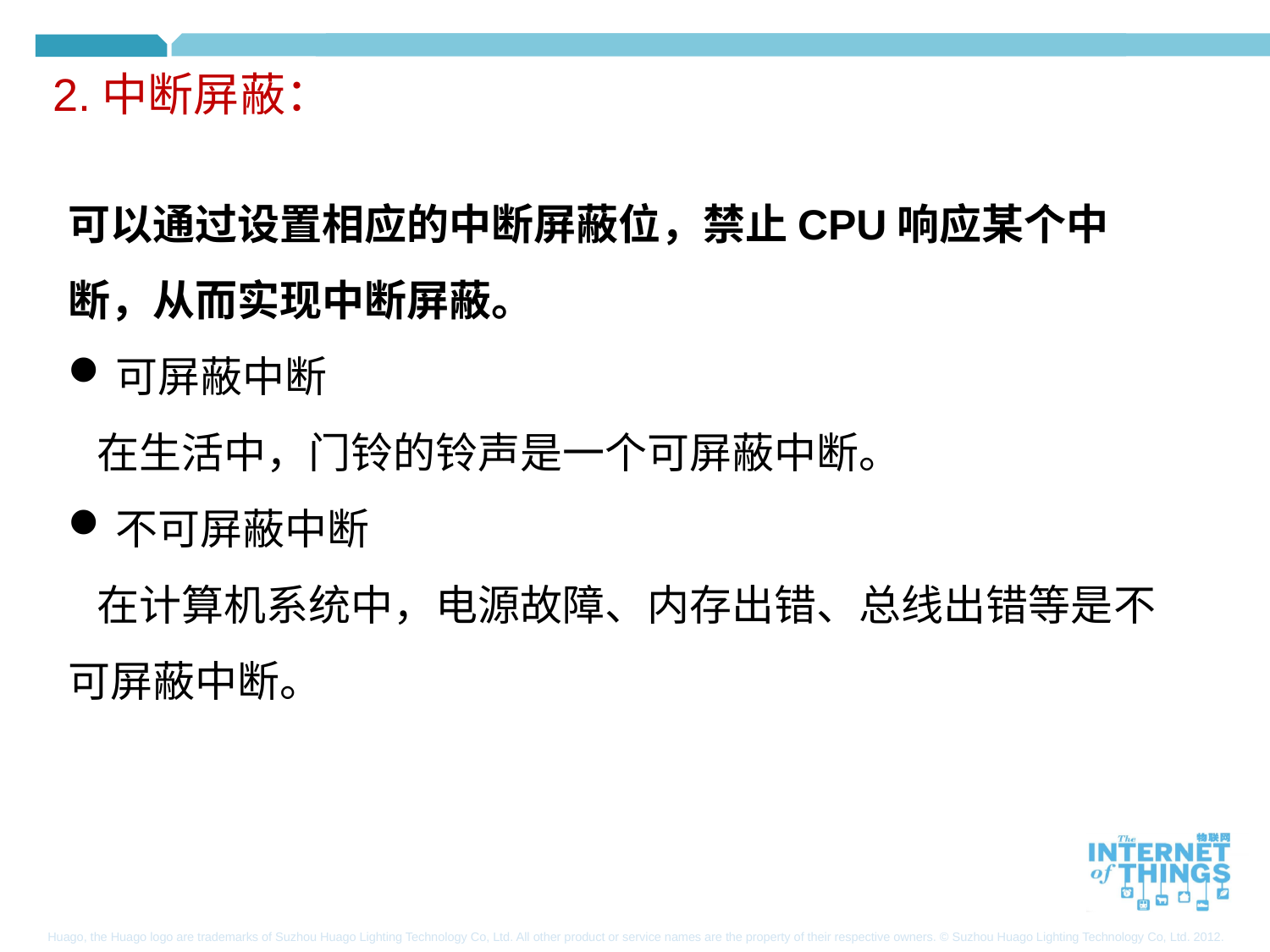

2.中断屏蔽：
可以通过设置相应的中断屏蔽位，禁止CPU响应某个中断，从而实现中断屏蔽。
可屏蔽中断
  在生活中，门铃的铃声是一个可屏蔽中断。
不可屏蔽中断
  在计算机系统中，电源故障、内存出错、总线出错等是不可屏蔽中断。